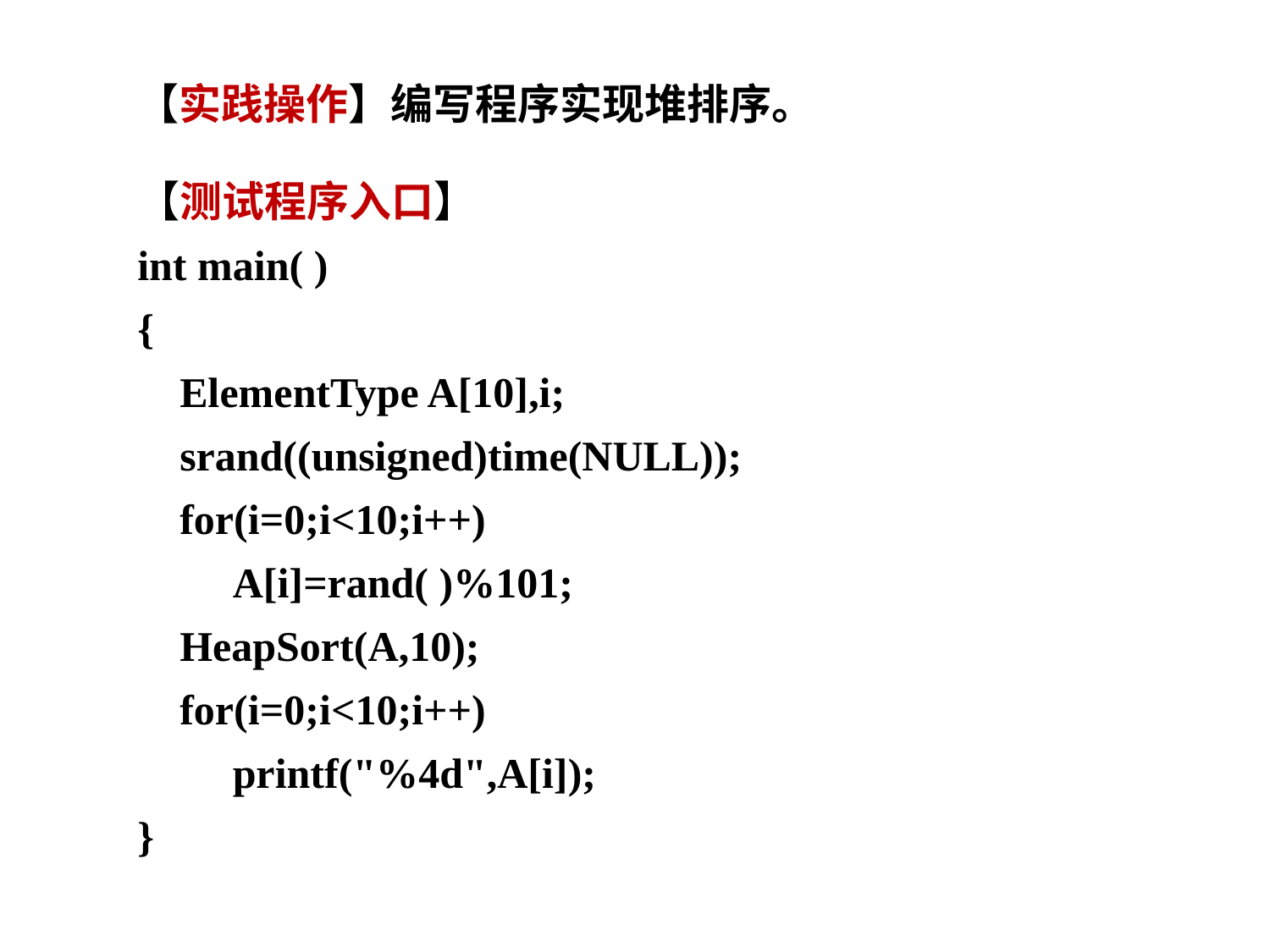

【实践操作】编写程序实现堆排序。
【测试程序入口】
int main( )
{
    ElementType A[10],i;
    srand((unsigned)time(NULL));
    for(i=0;i<10;i++)
         A[i]=rand( )%101;
    HeapSort(A,10);
    for(i=0;i<10;i++)
         printf("%4d",A[i]);
}